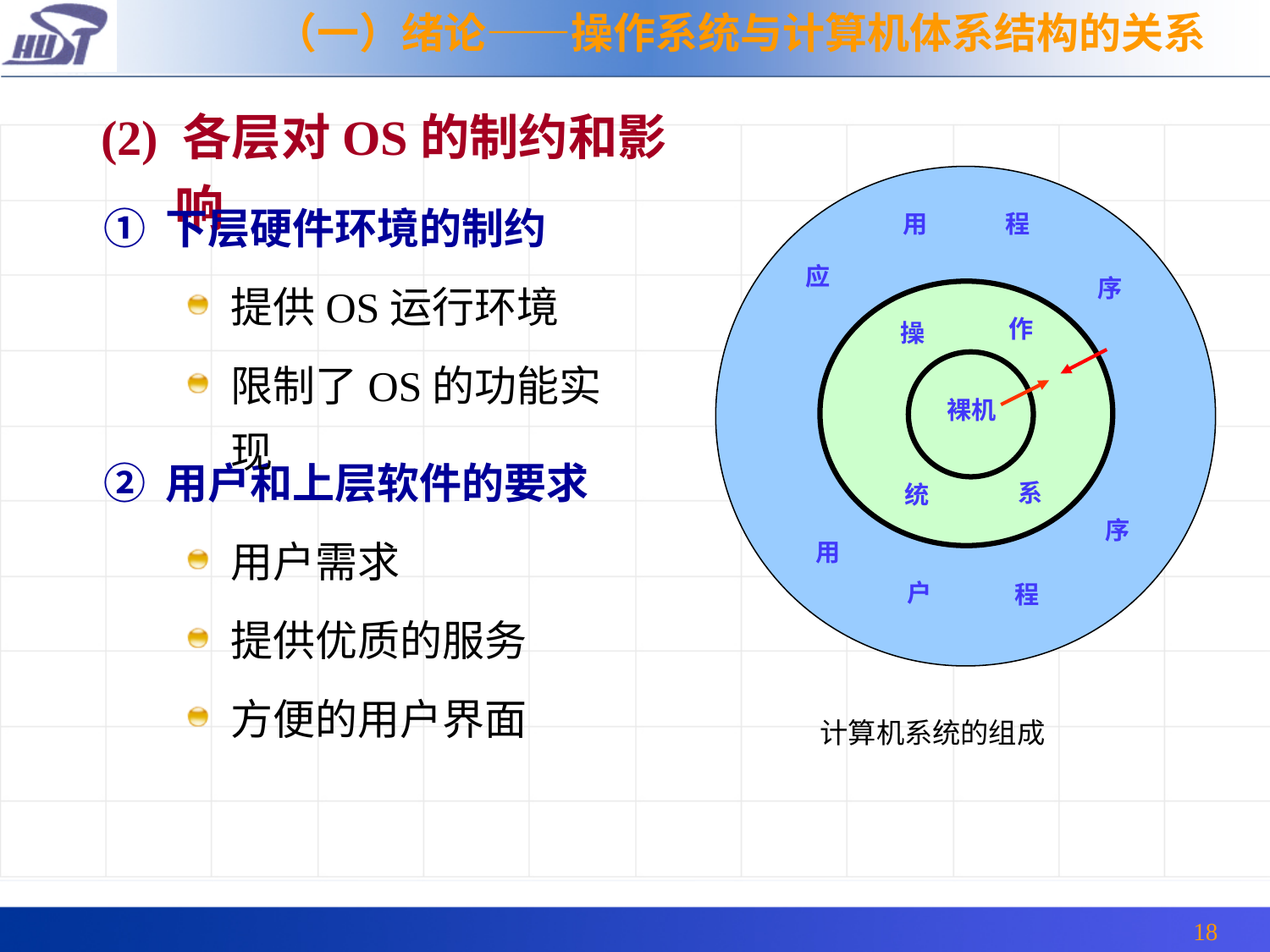

（一）绪论——操作系统与计算机体系结构的关系
(2) 各层对OS的制约和影响

用
程
应
序

作
操

裸机
系
统
序
用
户
程
① 下层硬件环境的制约
提供OS运行环境
限制了OS的功能实现

② 用户和上层软件的要求
用户需求
提供优质的服务
方便的用户界面
计算机系统的组成
18